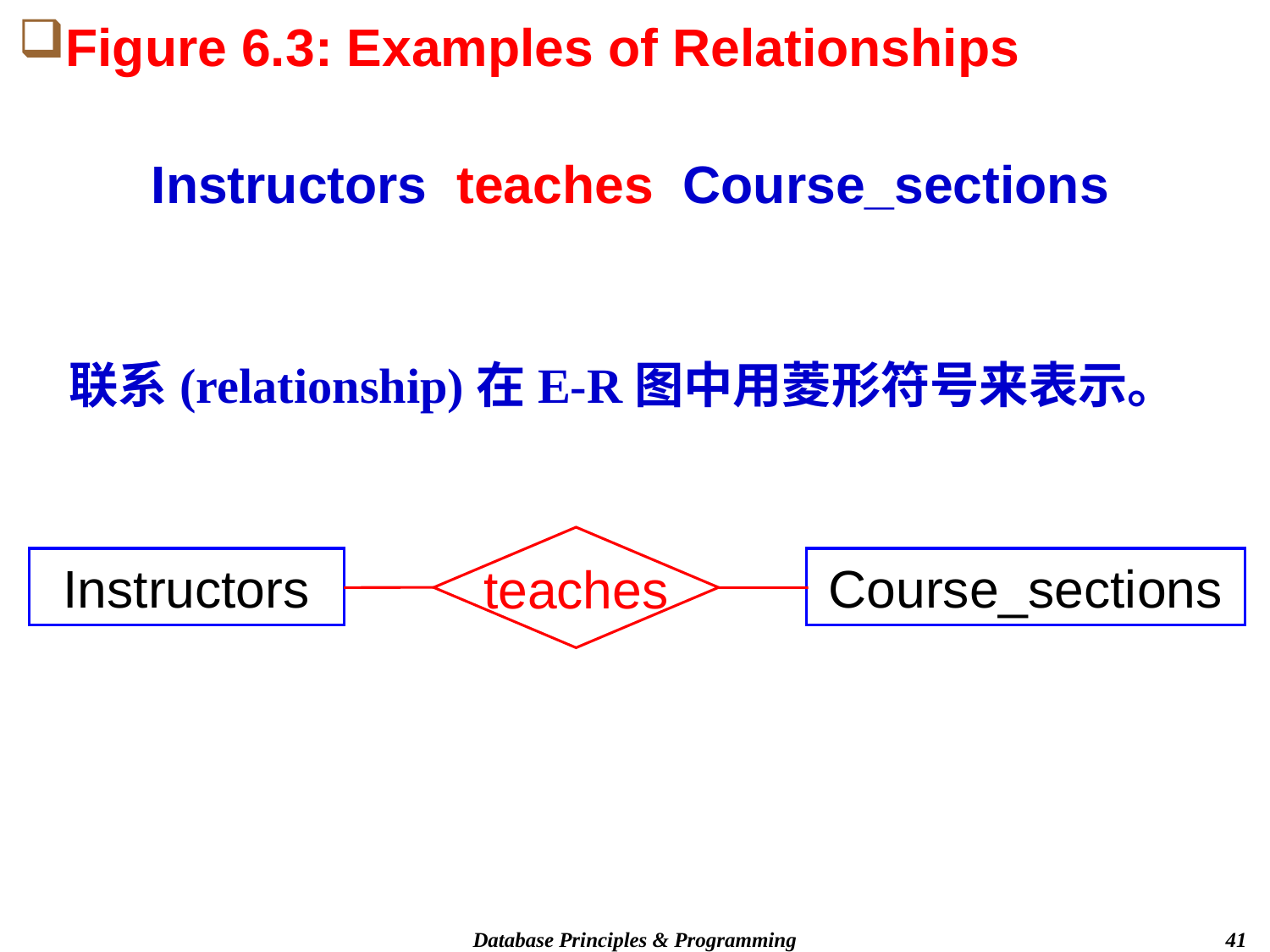

# Figure 6.3: Examples of Relationships

Instructors  teaches  Course_sections

联系(relationship)在E-R图中用菱形符号来表示。
teaches
Instructors
Course_sections

Database Principles & Programming
41